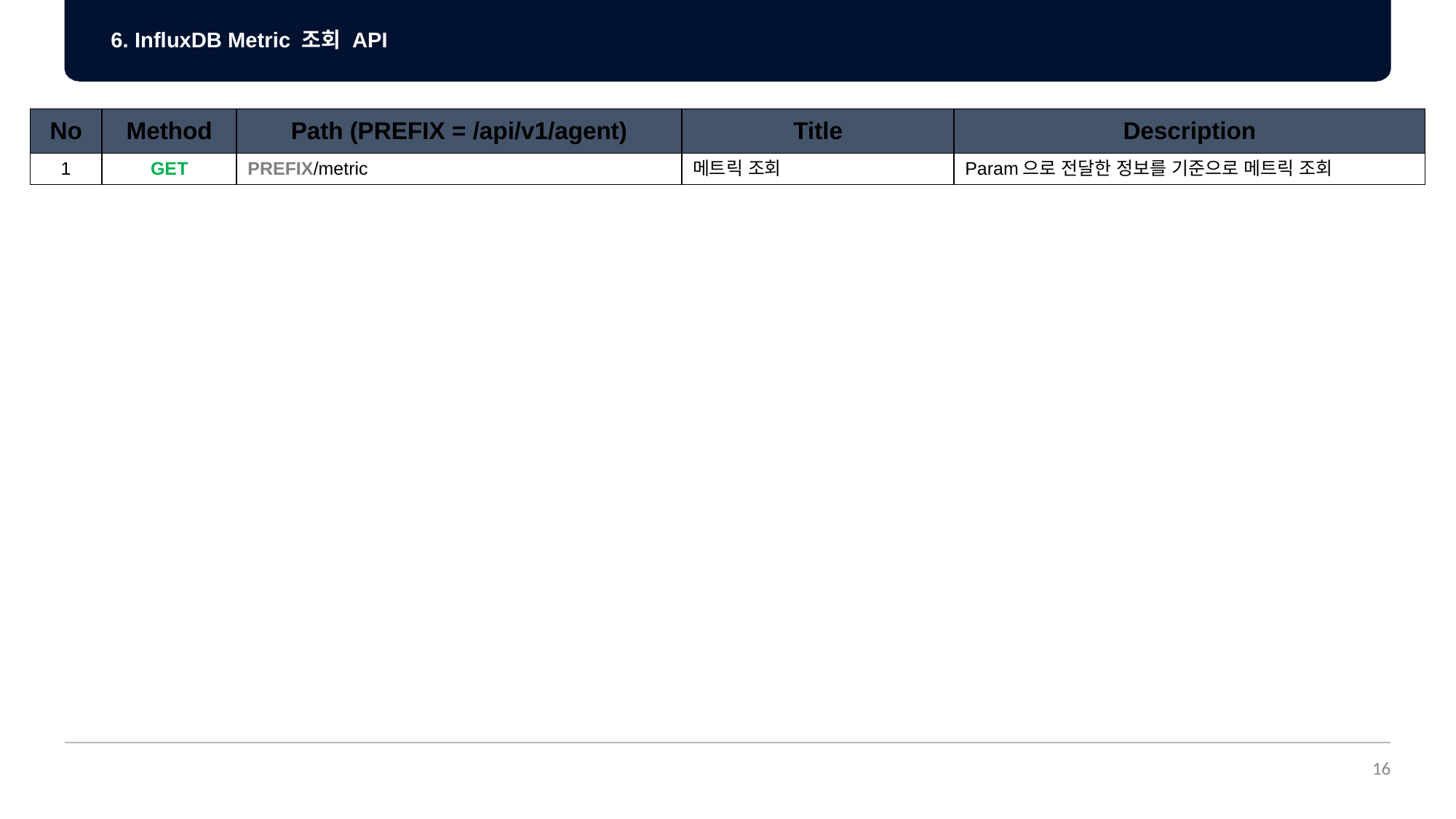

# 6. InfluxDB Metric 조회 API
| No | Method | Path (PREFIX = /api/v1/agent) | Title | Description |
| --- | --- | --- | --- | --- |
| 1 | GET | PREFIX/metric | 메트릭 조회 | Param으로 전달한 정보를 기준으로 메트릭 조회 |